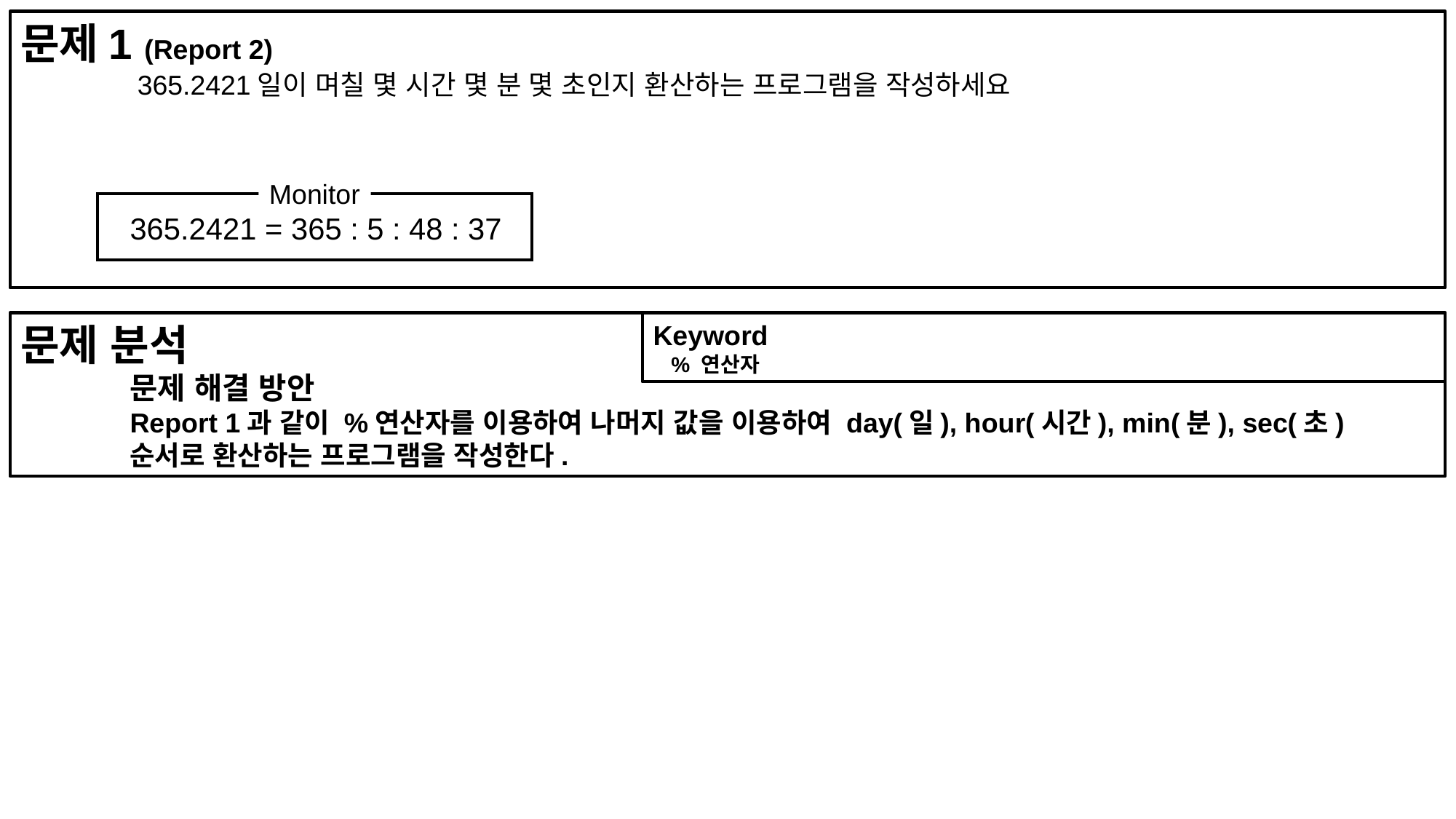

문제1 (Report 2)
	 365.2421일이 며칠 몇 시간 몇 분 몇 초인지 환산하는 프로그램을 작성하세요

	365.2421 = 365 : 5 : 48 : 37

Monitor

문제 분석
	문제 해결 방안
	Report 1과 같이 %연산자를 이용하여 나머지 값을 이용하여 day(일), hour(시간), min(분), sec(초)
	순서로 환산하는 프로그램을 작성한다.
Keyword
   % 연산자